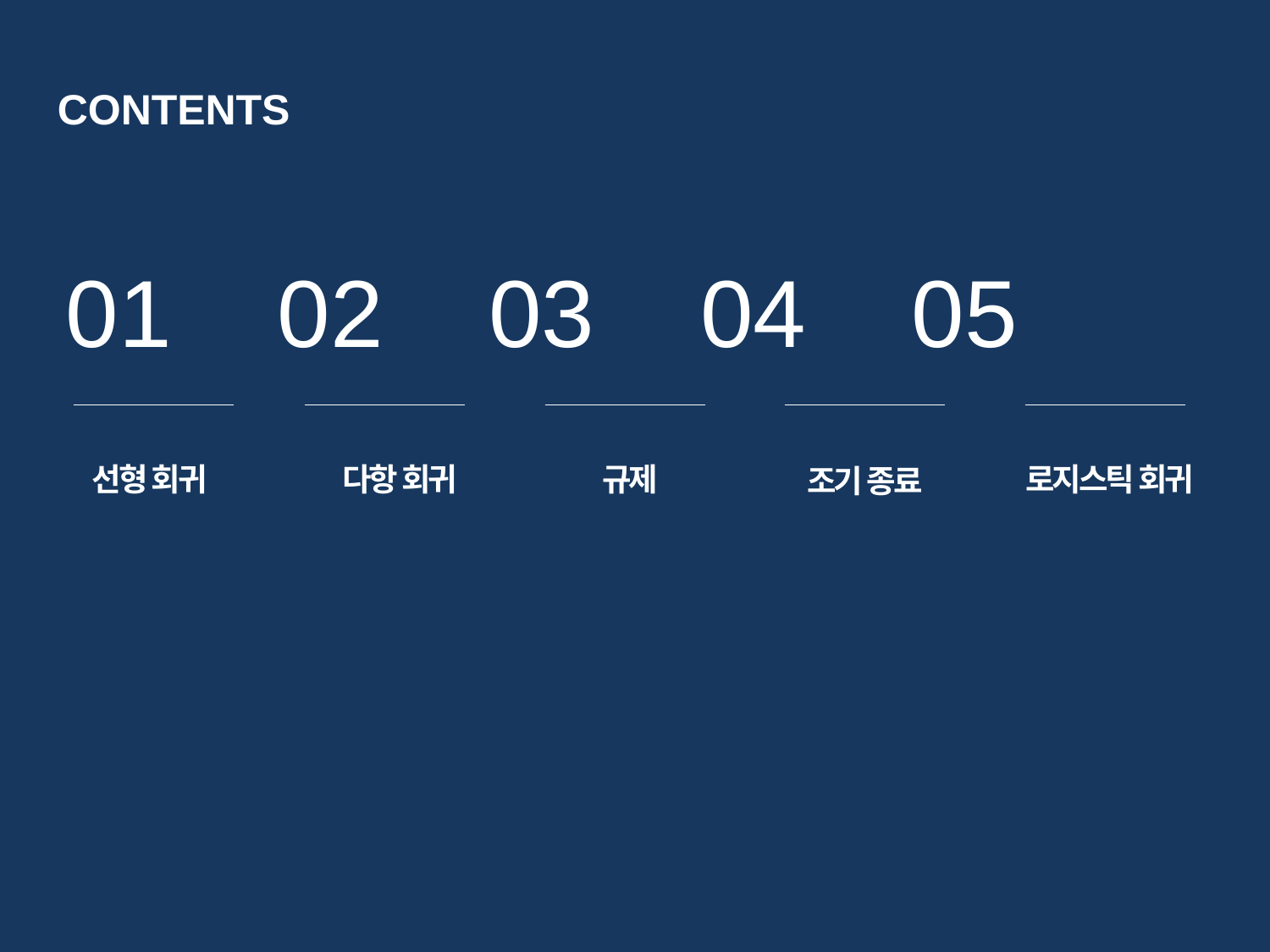

CONTENTS
01    02    03    04    05
선형 회귀
다항 회귀
규제
 로지스틱 회귀
조기 종료